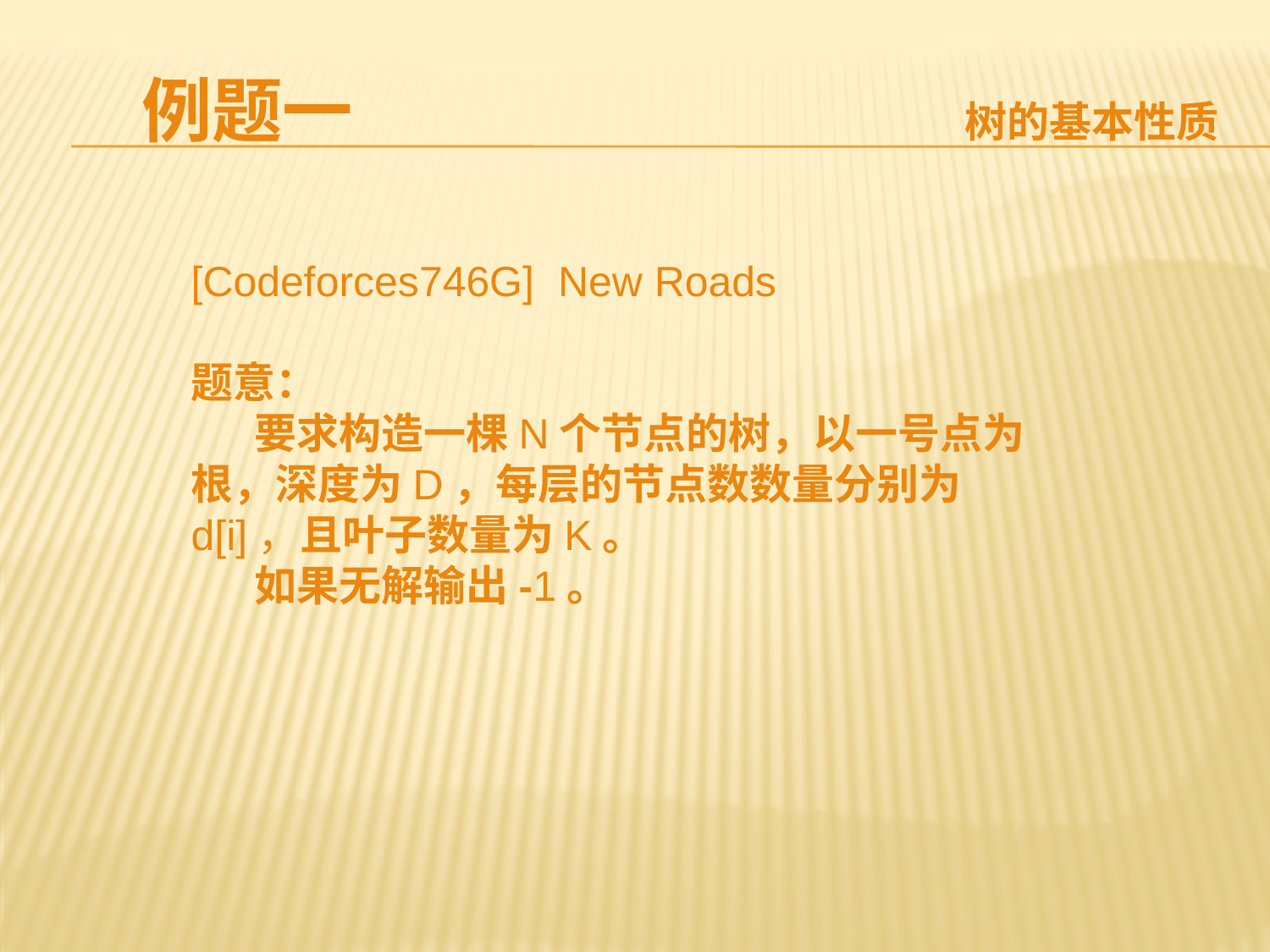

例题一
树的基本性质
[Codeforces746G]  New Roads

题意：
要求构造一棵N个节点的树，以一号点为根，深度为D，每层的节点数数量分别为d[i]，且叶子数量为K。
如果无解输出-1。